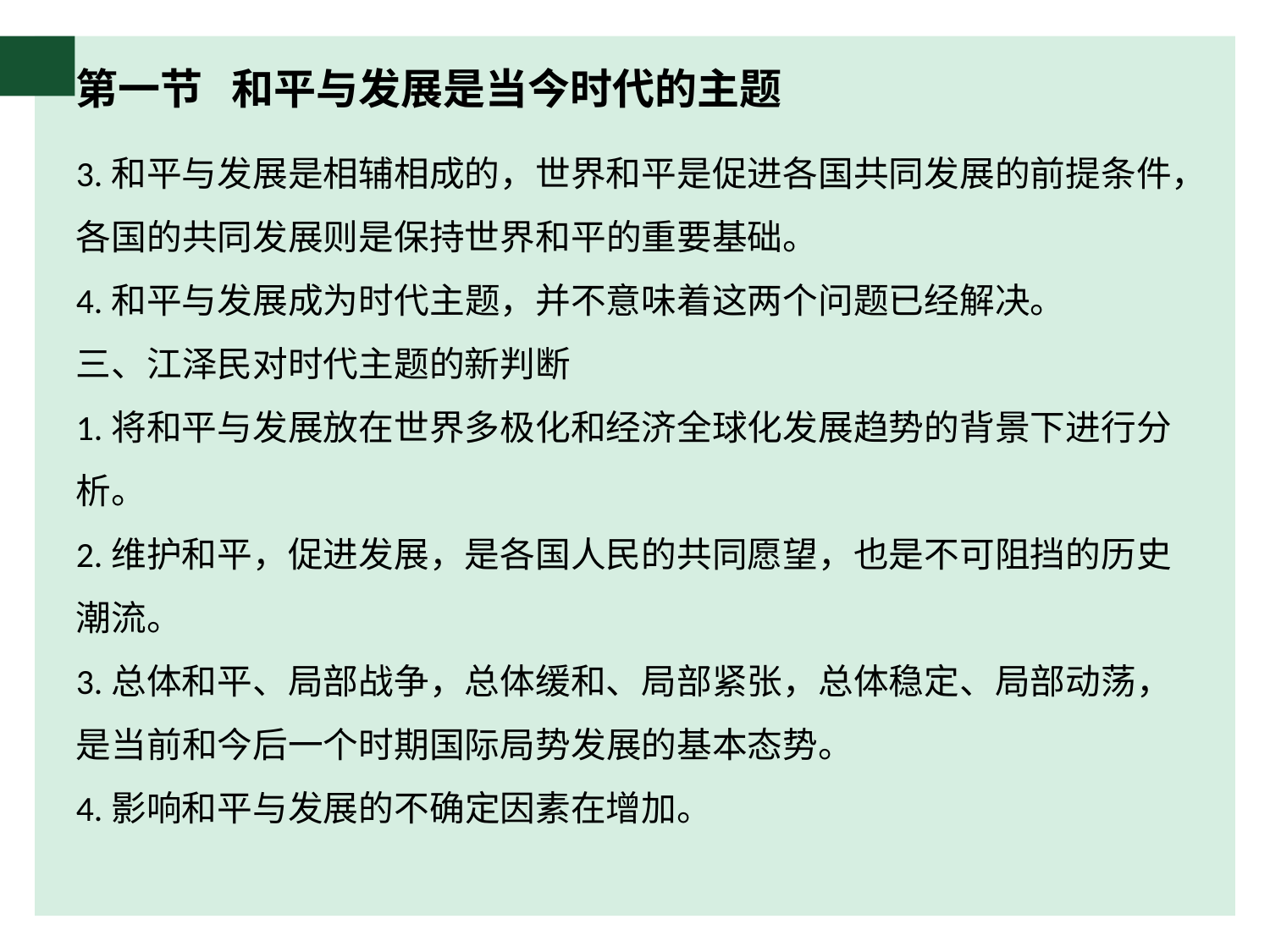

# 第一节   和平与发展是当今时代的主题
3.和平与发展是相辅相成的，世界和平是促进各国共同发展的前提条件，各国的共同发展则是保持世界和平的重要基础。
4.和平与发展成为时代主题，并不意味着这两个问题已经解决。
三、江泽民对时代主题的新判断
1.将和平与发展放在世界多极化和经济全球化发展趋势的背景下进行分析。
2.维护和平，促进发展，是各国人民的共同愿望，也是不可阻挡的历史潮流。
3.总体和平、局部战争，总体缓和、局部紧张，总体稳定、局部动荡，是当前和今后一个时期国际局势发展的基本态势。
4.影响和平与发展的不确定因素在增加。